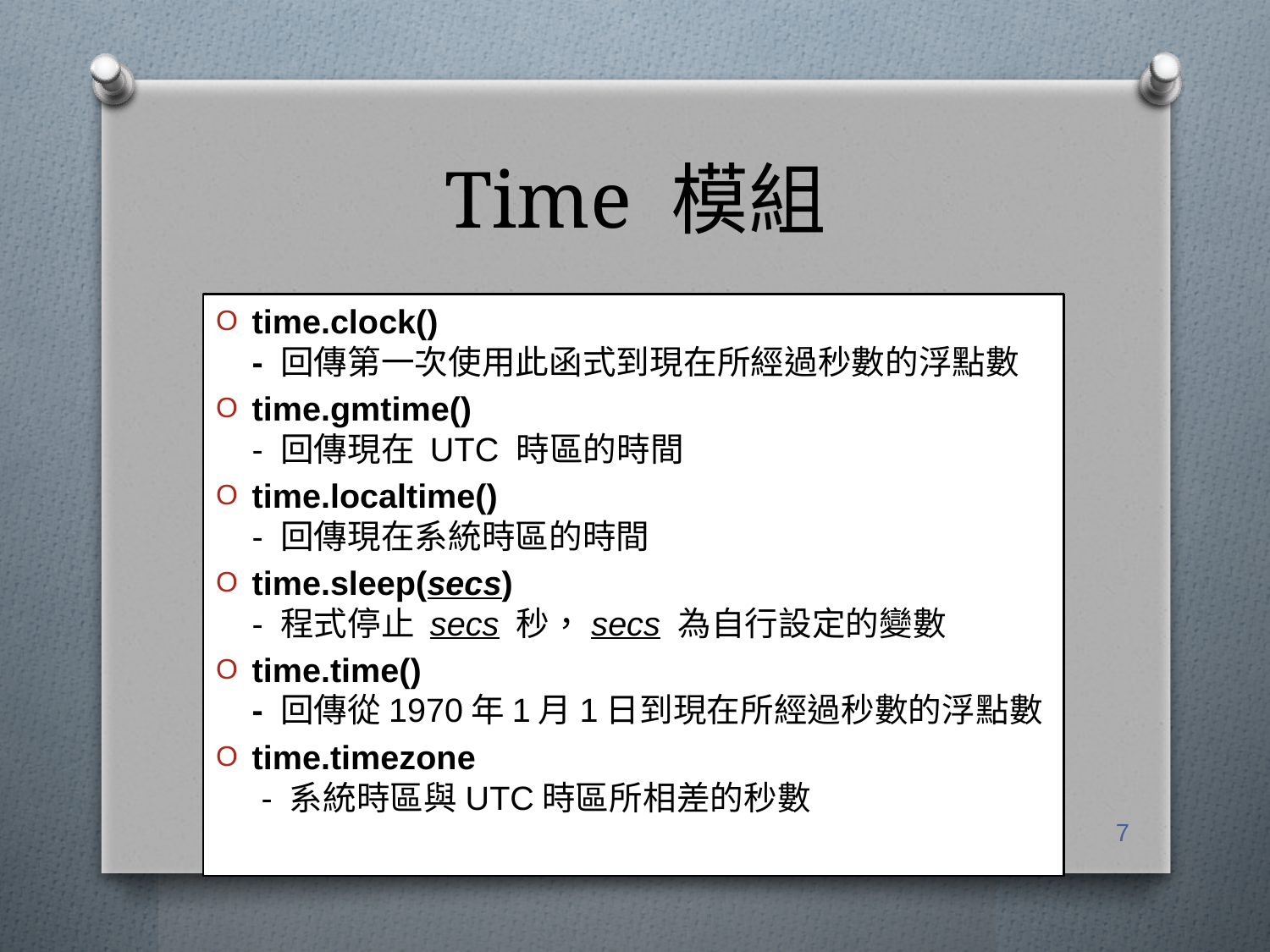

# Time 模組
time.clock()
- 回傳第一次使用此函式到現在所經過秒數的浮點數
time.gmtime()
- 回傳現在 UTC 時區的時間
time.localtime()
- 回傳現在系統時區的時間
time.sleep(secs)
- 程式停止 secs 秒，secs 為自行設定的變數
time.time()
- 回傳從1970年1月1日到現在所經過秒數的浮點數
time.timezone
 - 系統時區與UTC時區所相差的秒數
7